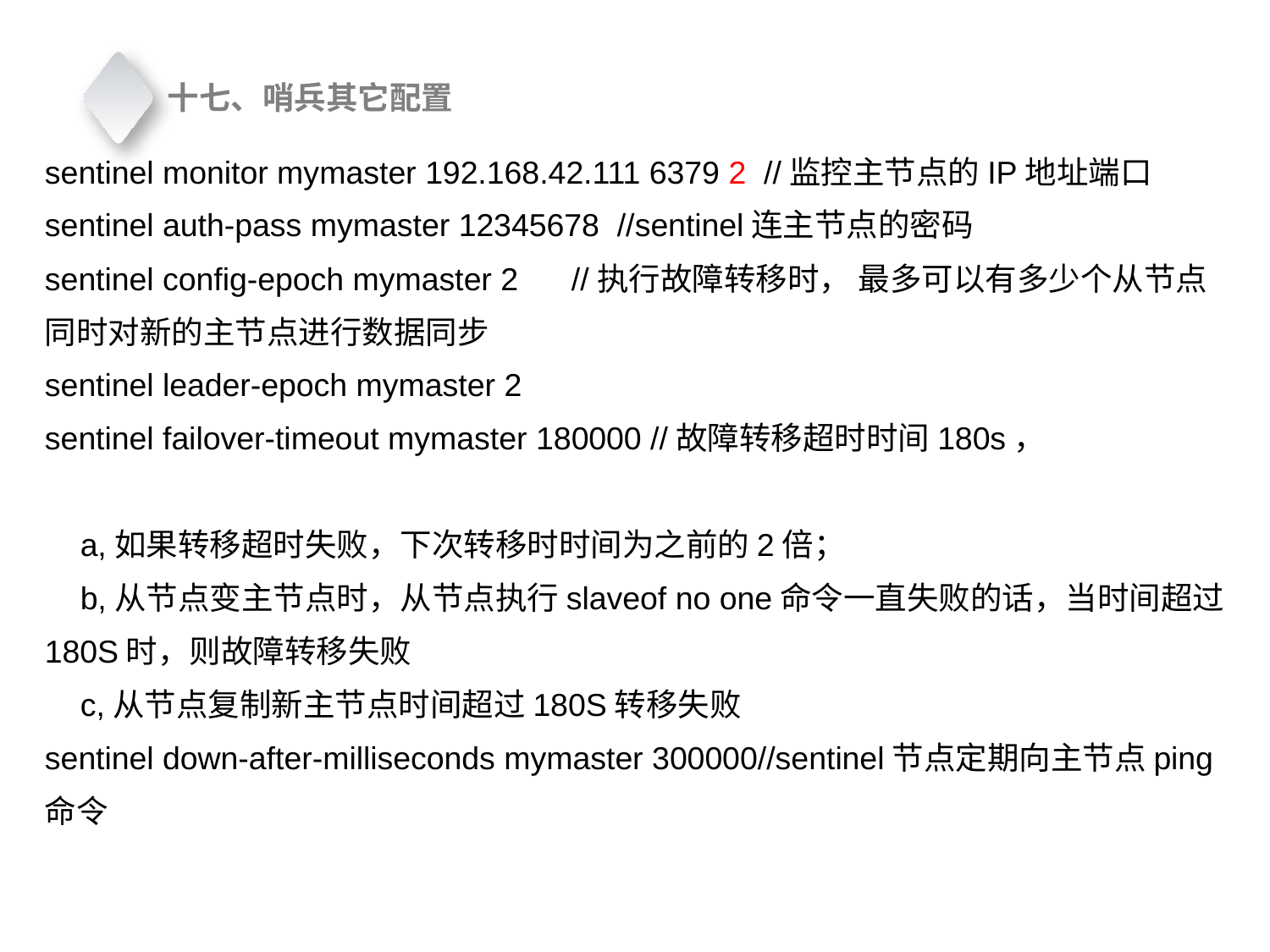

十七、哨兵其它配置
sentinel monitor mymaster 192.168.42.111 6379 2  //监控主节点的IP地址端口
sentinel auth-pass mymaster 12345678  //sentinel连主节点的密码
sentinel config-epoch mymaster 2      //执行故障转移时， 最多可以有多少个从节点同时对新的主节点进行数据同步
sentinel leader-epoch mymaster 2
sentinel failover-timeout mymaster 180000 //故障转移超时时间180s，
    a,如果转移超时失败，下次转移时时间为之前的2倍；
    b,从节点变主节点时，从节点执行slaveof no one命令一直失败的话，当时间超过180S时，则故障转移失败
    c,从节点复制新主节点时间超过180S转移失败
sentinel down-after-milliseconds mymaster 300000//sentinel节点定期向主节点ping命令